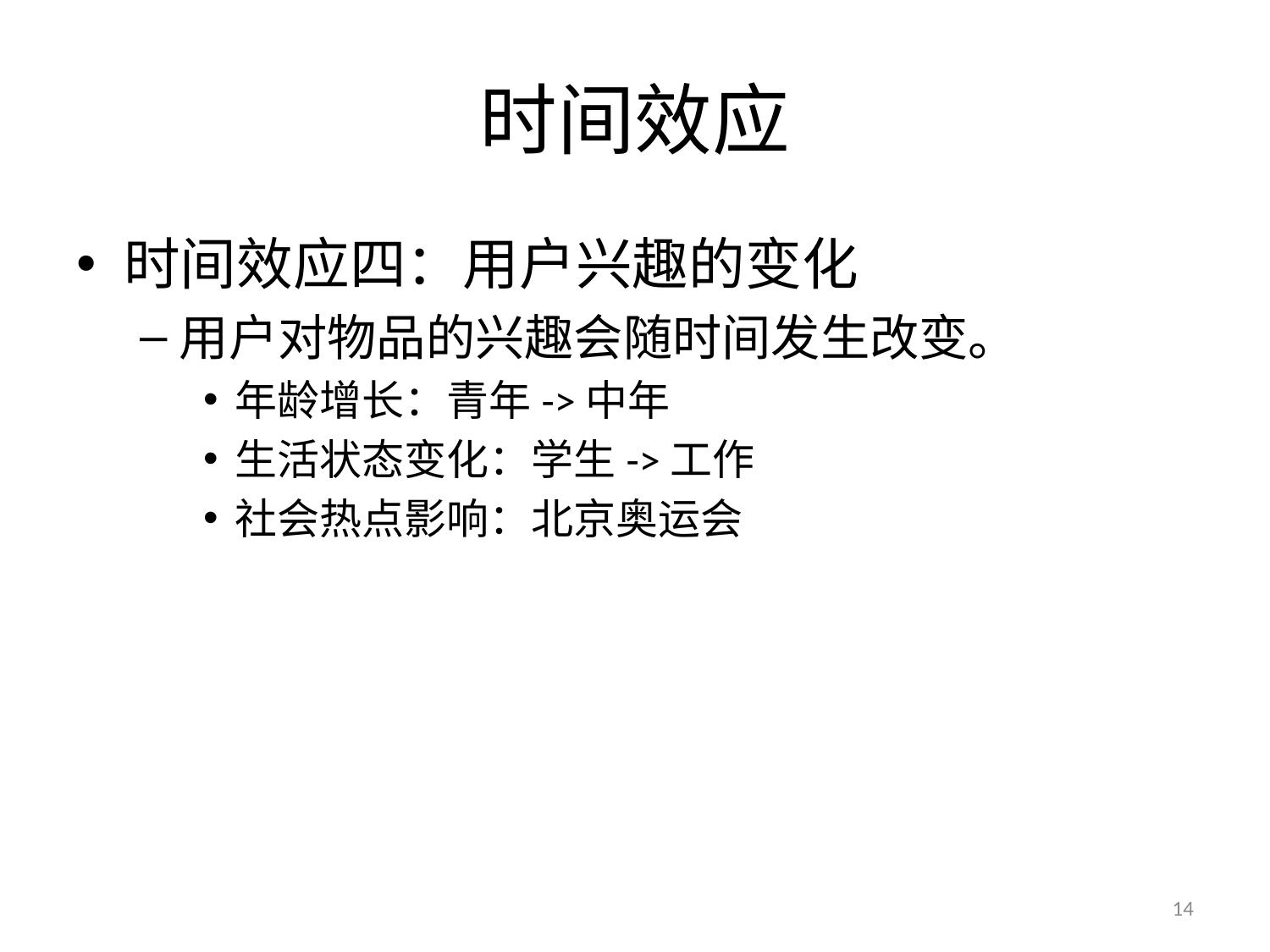

# 时间效应
时间效应四：用户兴趣的变化
用户对物品的兴趣会随时间发生改变。
年龄增长：青年->中年
生活状态变化：学生->工作
社会热点影响：北京奥运会

14